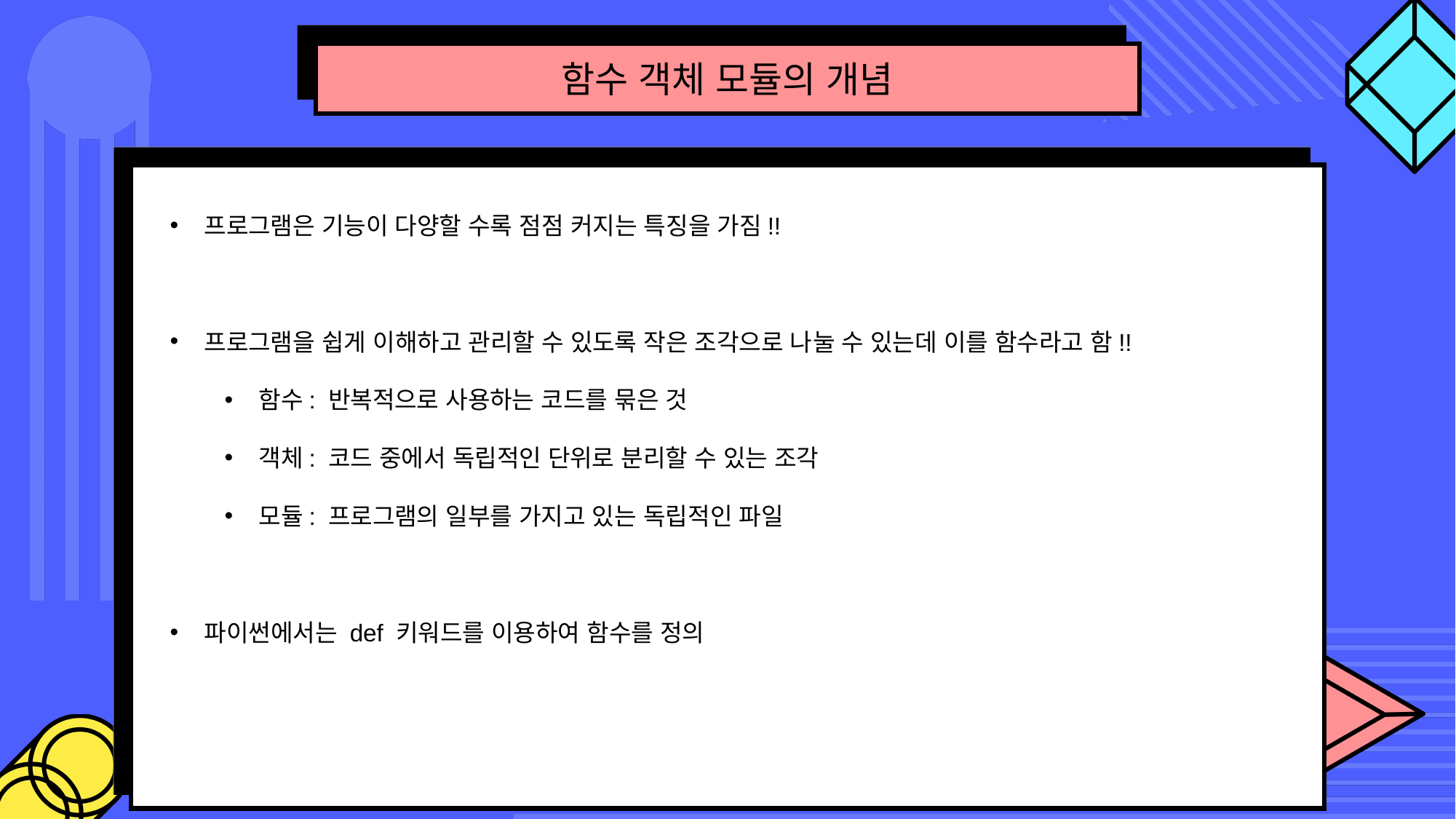

함수 객체 모듈의 개념

프로그램은 기능이 다양할 수록 점점 커지는 특징을 가짐!!

프로그램을 쉽게 이해하고 관리할 수 있도록 작은 조각으로 나눌 수 있는데 이를 함수라고 함!!
함수: 반복적으로 사용하는 코드를 묶은 것
객체: 코드 중에서 독립적인 단위로 분리할 수 있는 조각
모듈: 프로그램의 일부를 가지고 있는 독립적인 파일

파이썬에서는 def 키워드를 이용하여 함수를 정의